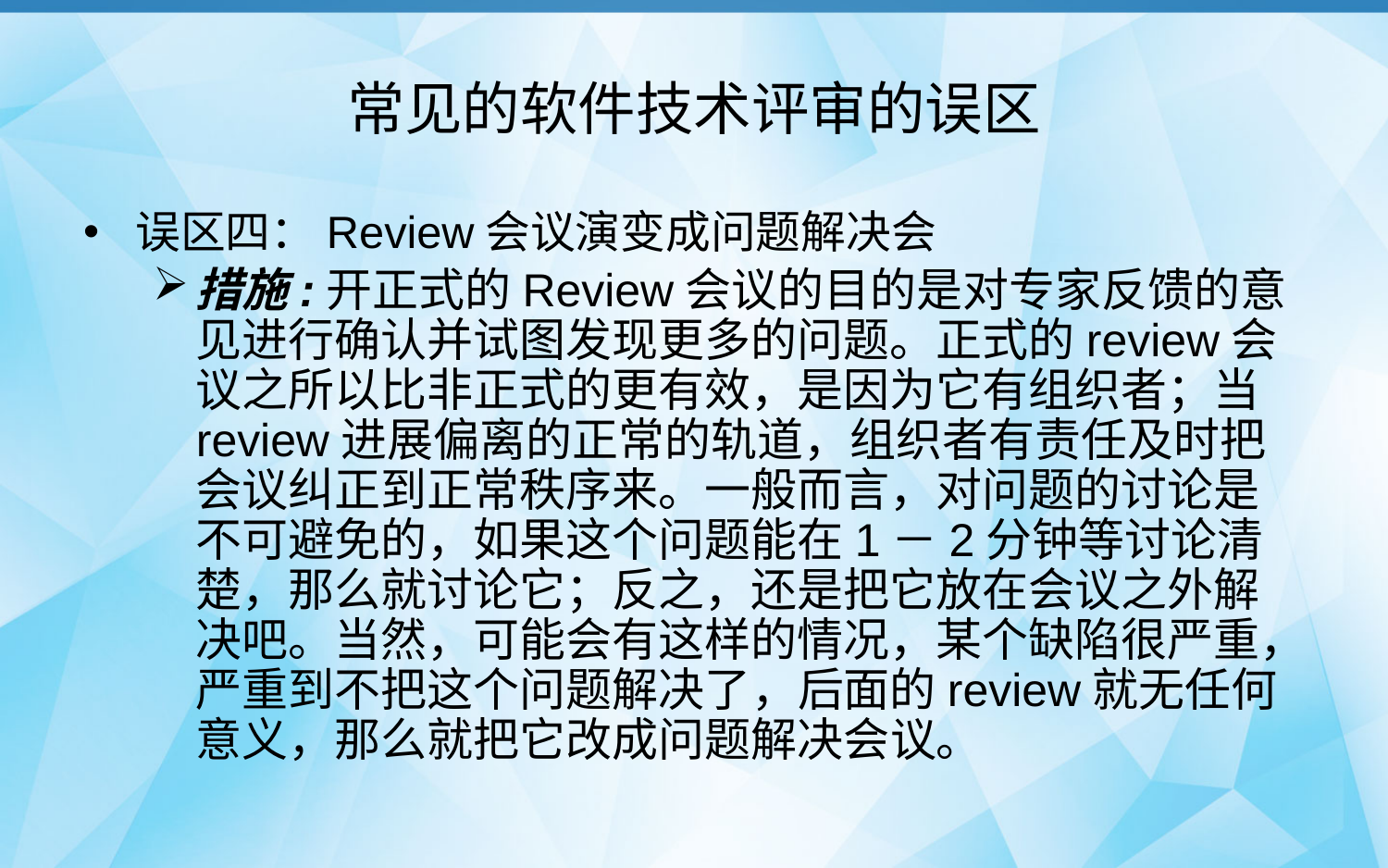

# 常见的软件技术评审的误区
误区四：Review会议演变成问题解决会
措施:开正式的Review会议的目的是对专家反馈的意见进行确认并试图发现更多的问题。正式的review会议之所以比非正式的更有效，是因为它有组织者；当review进展偏离的正常的轨道，组织者有责任及时把会议纠正到正常秩序来。一般而言，对问题的讨论是不可避免的，如果这个问题能在1－2分钟等讨论清楚，那么就讨论它；反之，还是把它放在会议之外解决吧。当然，可能会有这样的情况，某个缺陷很严重，严重到不把这个问题解决了，后面的review就无任何意义，那么就把它改成问题解决会议。